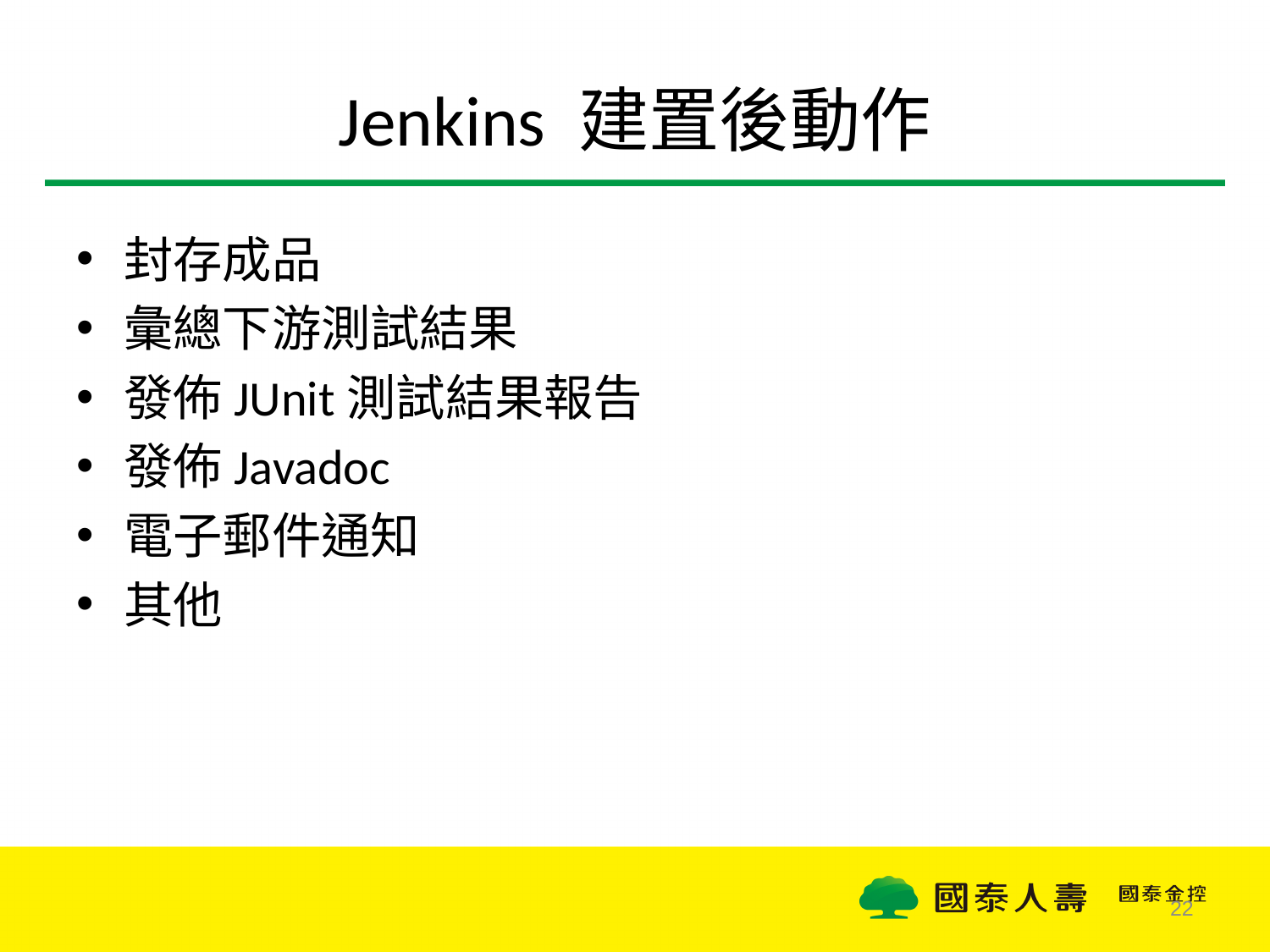

# Jenkins 建置後動作

封存成品
彙總下游測試結果
發佈JUnit測試結果報告
發佈Javadoc
電子郵件通知
其他
22